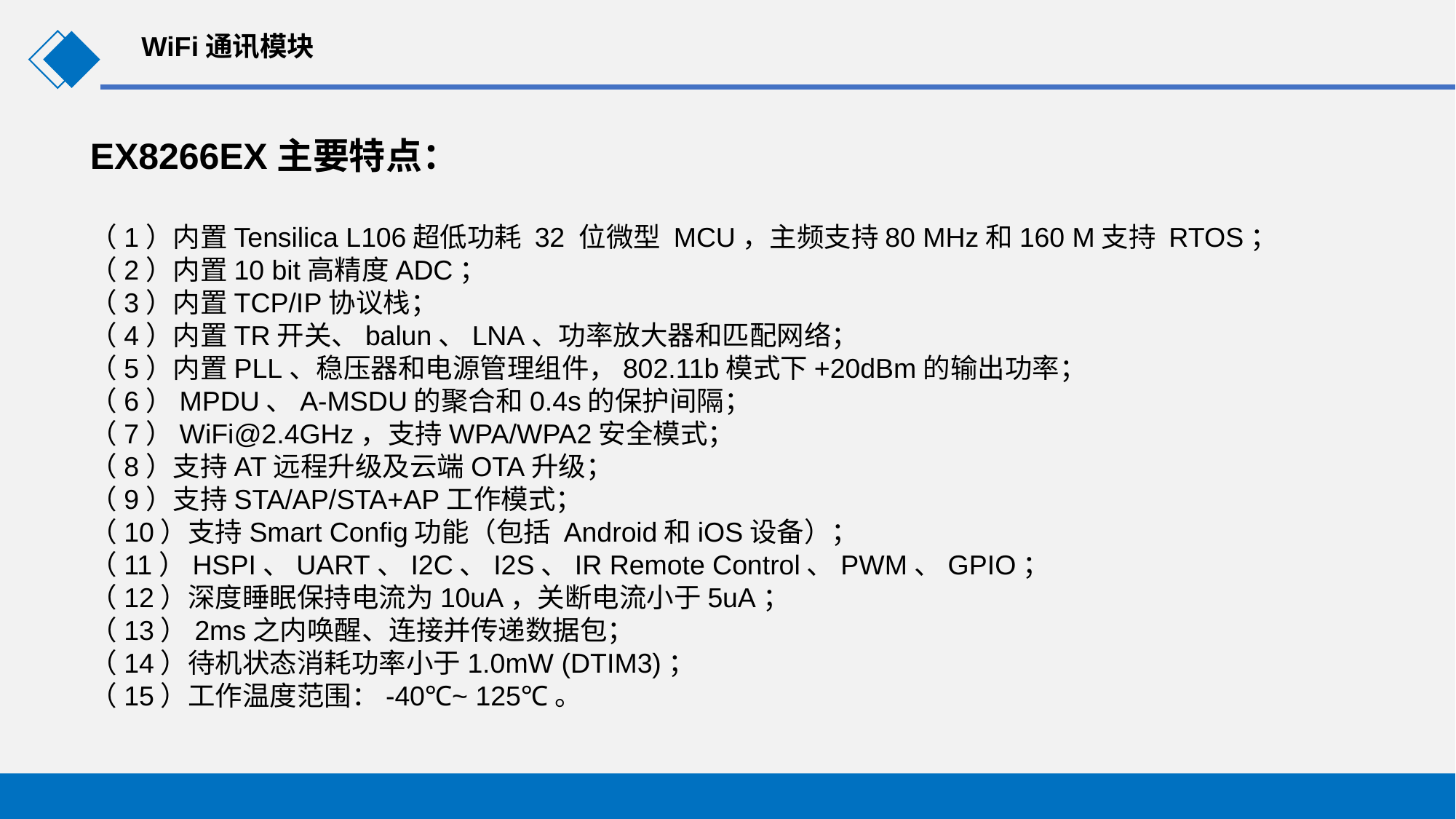

WiFi通讯模块
EX8266EX主要特点：

（1）内置Tensilica L106超低功耗 32 位微型 MCU，主频支持80 MHz和160 M支持 RTOS；
（2）内置10 bit高精度ADC；
（3）内置TCP/IP协议栈；
（4）内置TR开关、balun、LNA、功率放大器和匹配网络；
（5）内置PLL、稳压器和电源管理组件，802.11b模式下+20dBm的输出功率；
（6）MPDU、A-MSDU的聚合和0.4s的保护间隔；
（7）WiFi@2.4GHz，支持WPA/WPA2安全模式；
（8）支持AT远程升级及云端OTA升级；
（9）支持STA/AP/STA+AP工作模式；
（10）支持Smart Config功能（包括 Android和iOS设备）；
（11）HSPI、UART、I2C、I2S、IR Remote Control、PWM、GPIO；
（12）深度睡眠保持电流为10uA，关断电流小于5uA；
（13）2ms之内唤醒、连接并传递数据包；
（14）待机状态消耗功率小于1.0mW (DTIM3)；
（15）工作温度范围：-40℃~ 125℃。